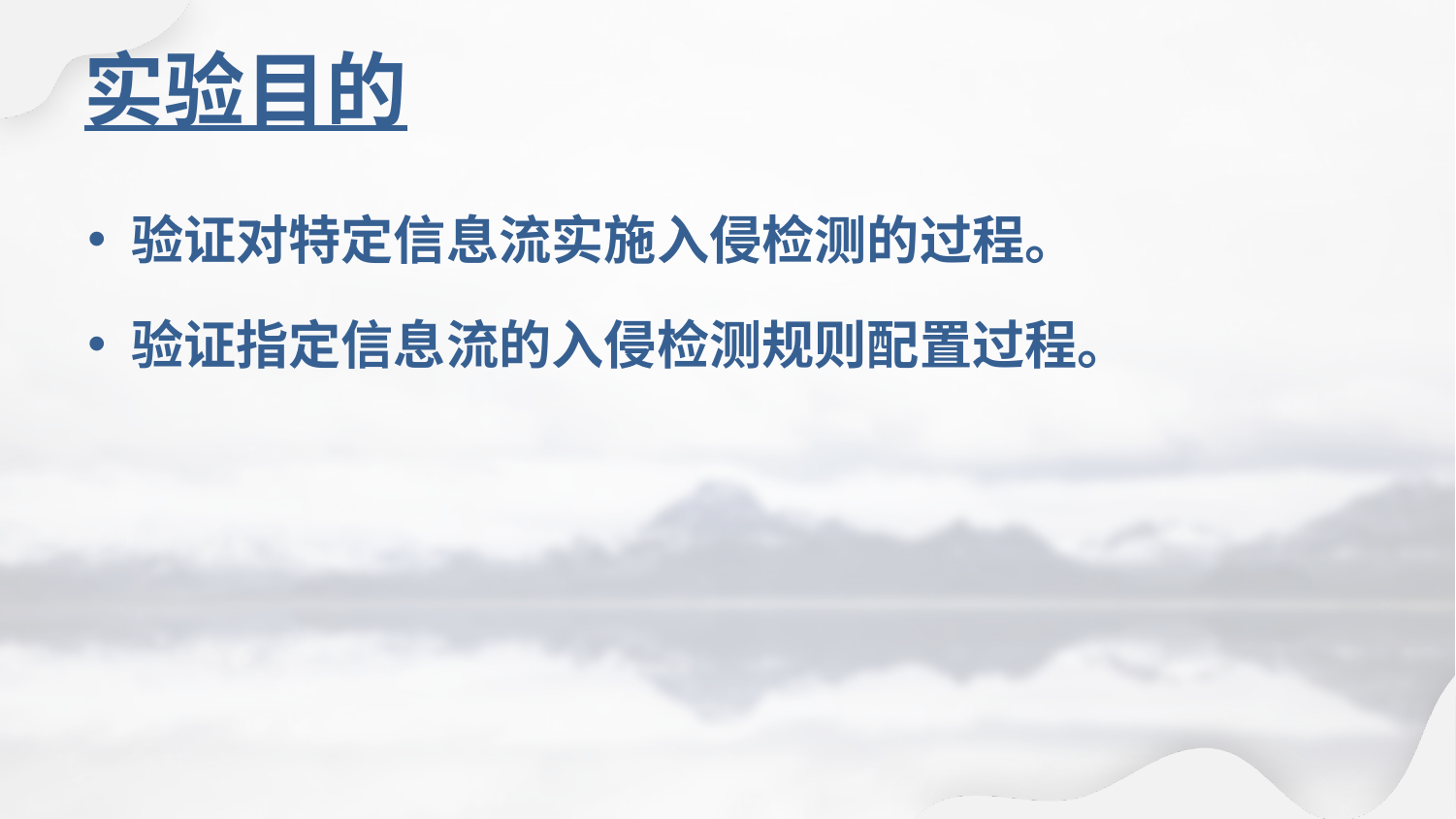

# 实验目的
验证对特定信息流实施入侵检测的过程。
验证指定信息流的入侵检测规则配置过程。